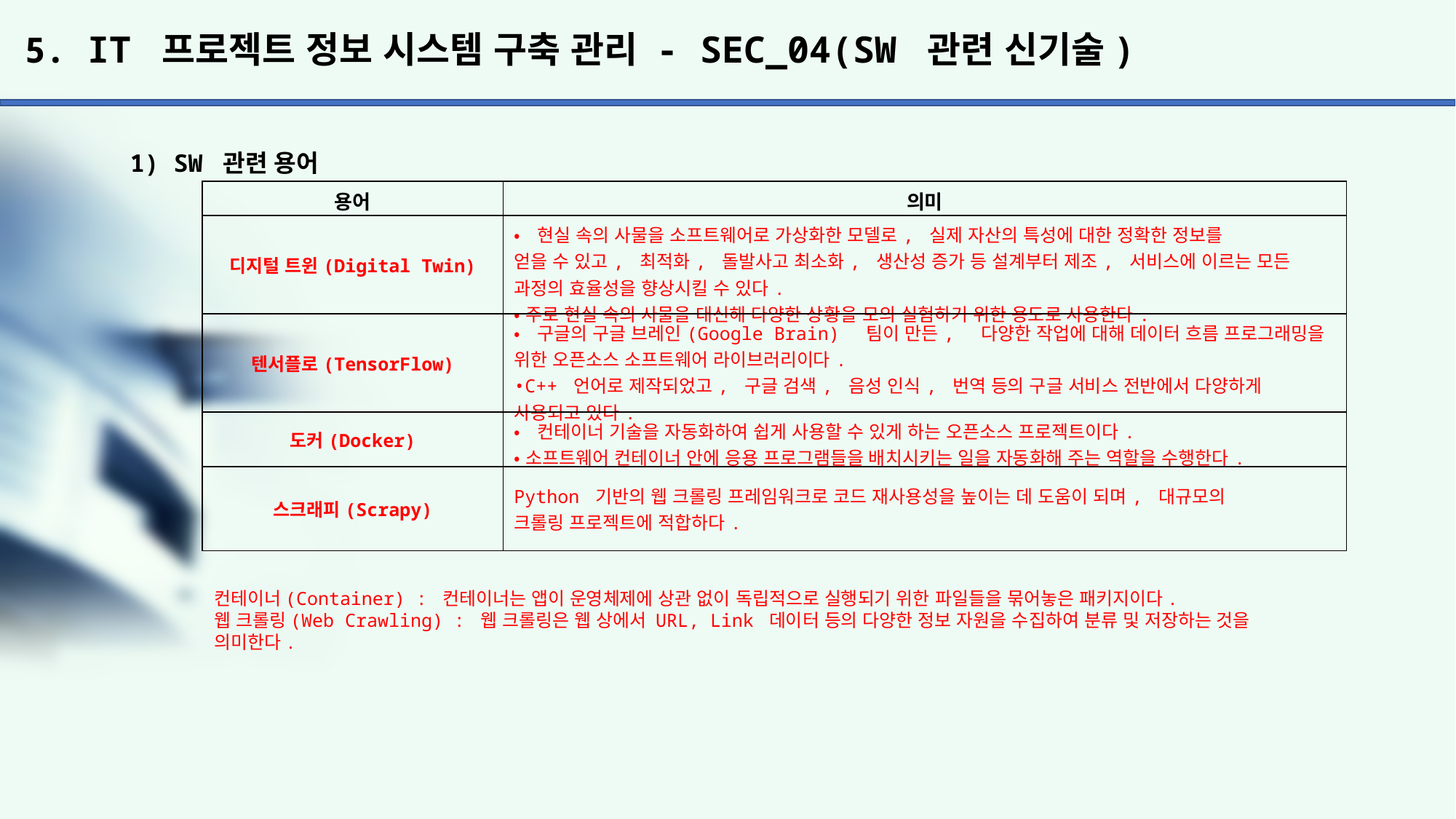

# 5. IT 프로젝트 정보 시스템 구축 관리 - SEC_04(SW 관련 신기술)
1) SW 관련 용어

| 용어 | 의미 |
| --- | --- |
| 디지털 트윈(Digital Twin) | •현실 속의 사물을 소프트웨어로 가상화한 모델로, 실제 자산의 특성에 대한 정확한 정보를 얻을 수 있고, 최적화, 돌발사고 최소화, 생산성 증가 등 설계부터 제조, 서비스에 이르는 모든 과정의 효율성을 향상시킬 수 있다. •주로 현실 속의 사물을 대신해 다양한 상황을 모의 실험하기 위한 용도로 사용한다. |
| 텐서플로(TensorFlow) | •구글의 구글 브레인(Google Brain) 팀이 만든, 다양한 작업에 대해 데이터 흐름 프로그래밍을 위한 오픈소스 소프트웨어 라이브러리이다. •C++ 언어로 제작되었고, 구글 검색, 음성 인식, 번역 등의 구글 서비스 전반에서 다양하게 사용되고 있다. |
| 도커(Docker) | •컨테이너 기술을 자동화하여 쉽게 사용할 수 있게 하는 오픈소스 프로젝트이다. •소프트웨어 컨테이너 안에 응용 프로그램들을 배치시키는 일을 자동화해 주는 역할을 수행한다. |
| 스크래피(Scrapy) | Python 기반의 웹 크롤링 프레임워크로 코드 재사용성을 높이는 데 도움이 되며, 대규모의 크롤링 프로젝트에 적합하다. |
컨테이너(Container) : 컨테이너는 앱이 운영체제에 상관 없이 독립적으로 실행되기 위한 파일들을 묶어놓은 패키지이다.
웹 크롤링(Web Crawling) : 웹 크롤링은 웹 상에서 URL, Link 데이터 등의 다양한 정보 자원을 수집하여 분류 및 저장하는 것을
의미한다.